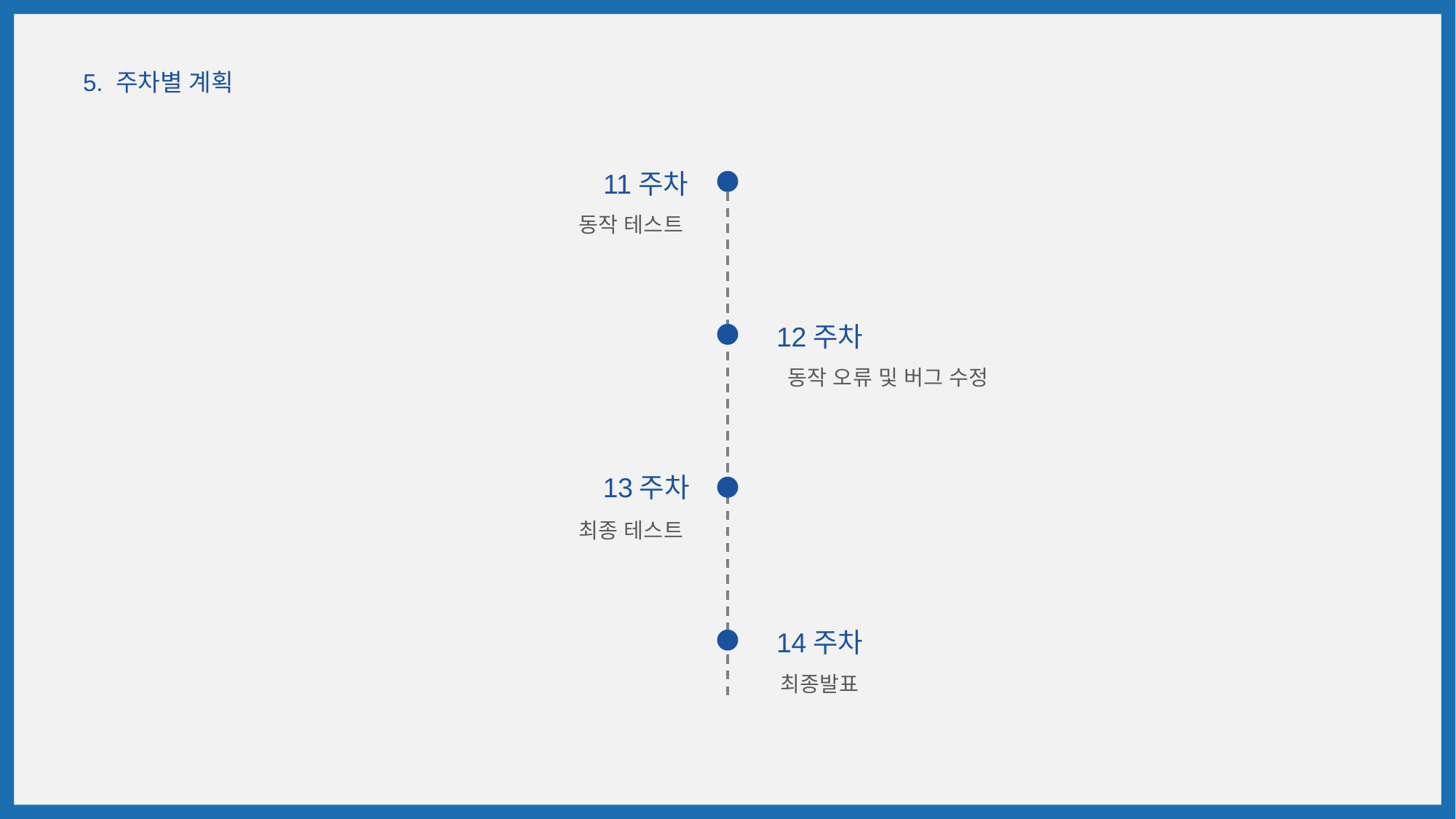

5. 주차별 계획
11주차
동작 테스트

12주차
동작 오류 및 버그 수정

13주차
최종 테스트

14주차
최종발표